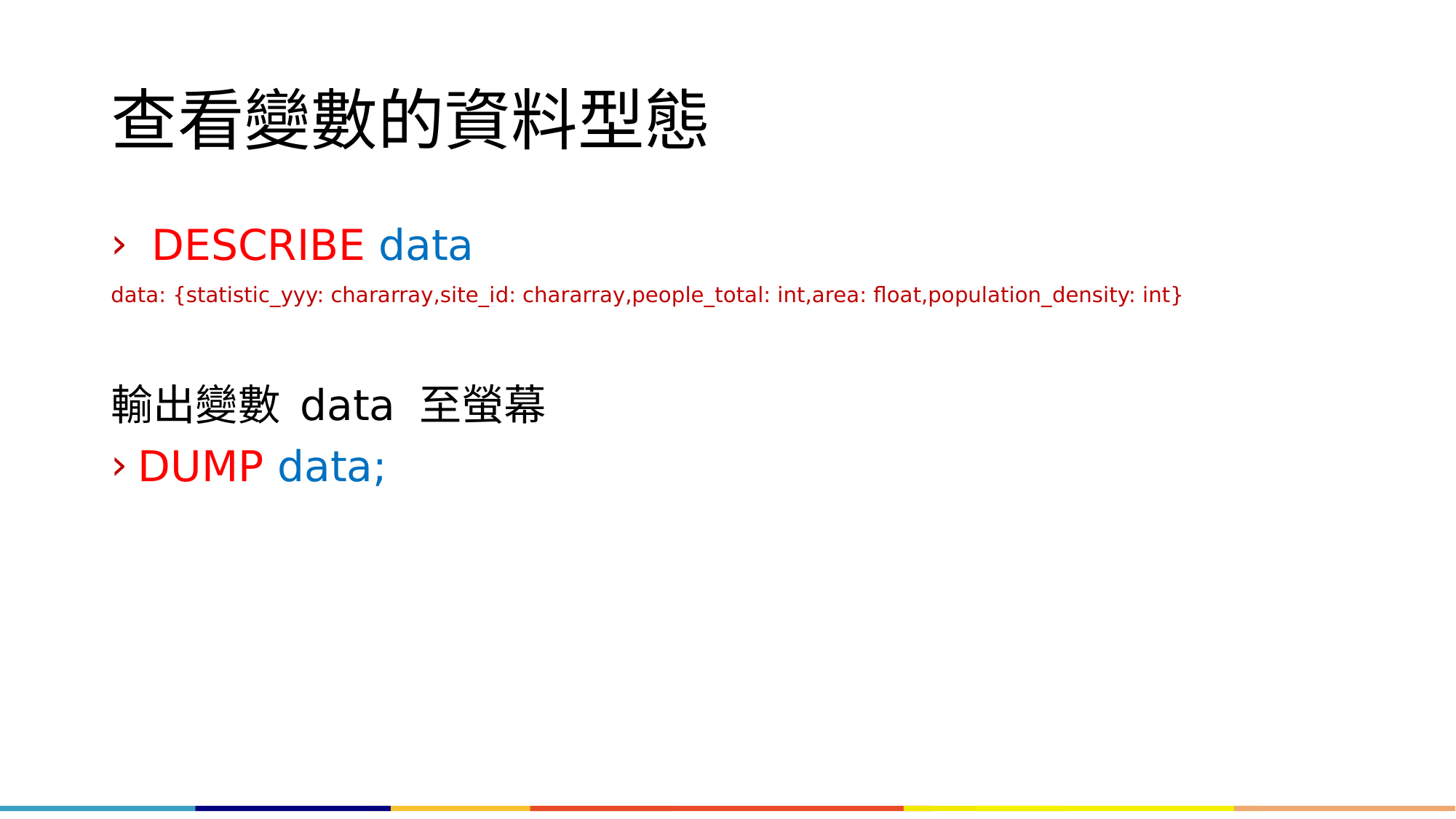

# 查看變數的資料型態
 DESCRIBE data
data: {statistic_yyy: chararray,site_id: chararray,people_total: int,area: float,population_density: int}

輸出變數 data 至螢幕
DUMP data;